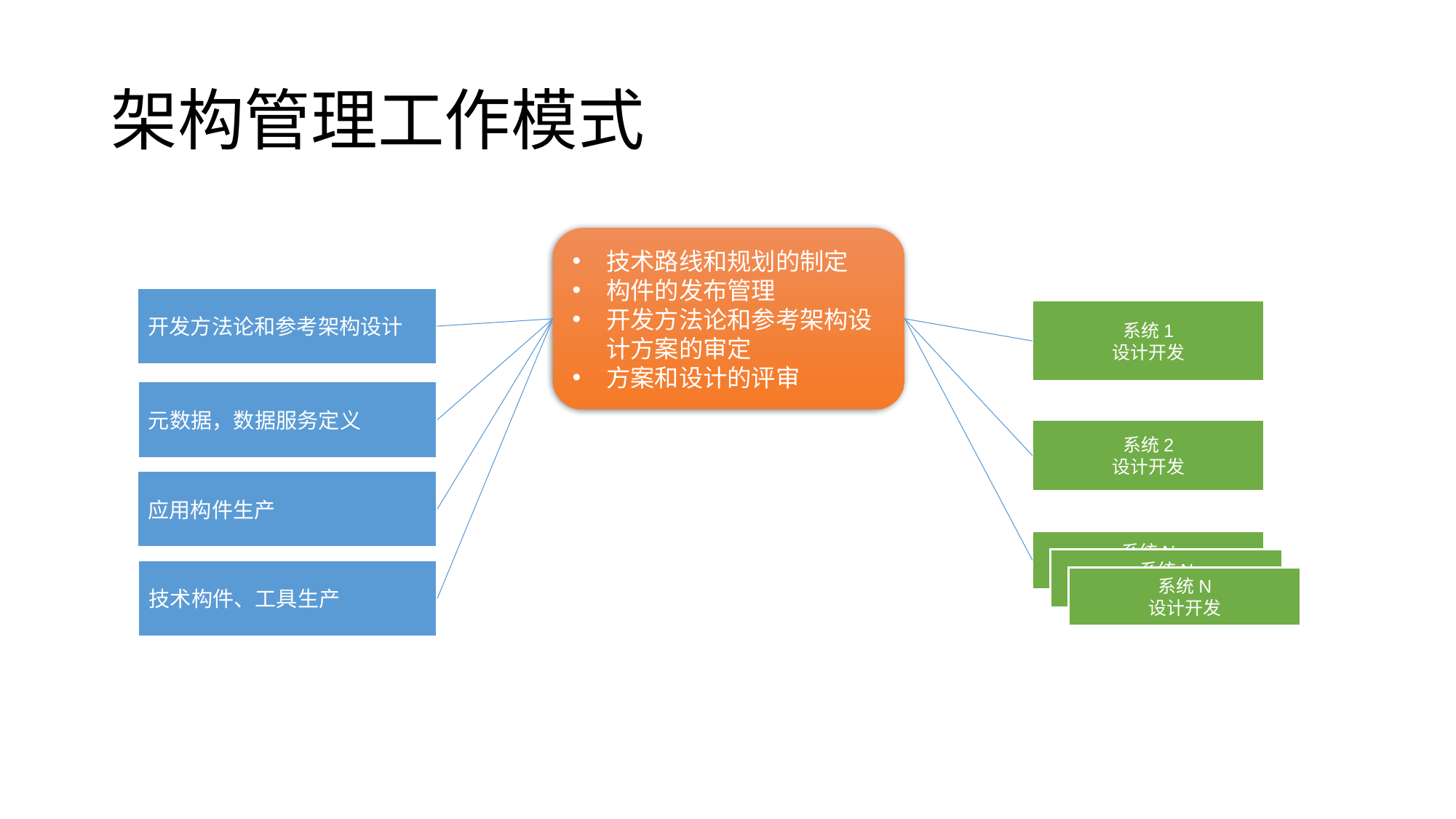

# 架构管理工作模式
技术路线和规划的制定
构件的发布管理
开发方法论和参考架构设计方案的审定
方案和设计的评审
开发方法论和参考架构设计
系统1
设计开发
元数据，数据服务定义
系统2
设计开发
应用构件生产
系统N
开发
系统N
开发
技术构件、工具生产
系统N
设计开发